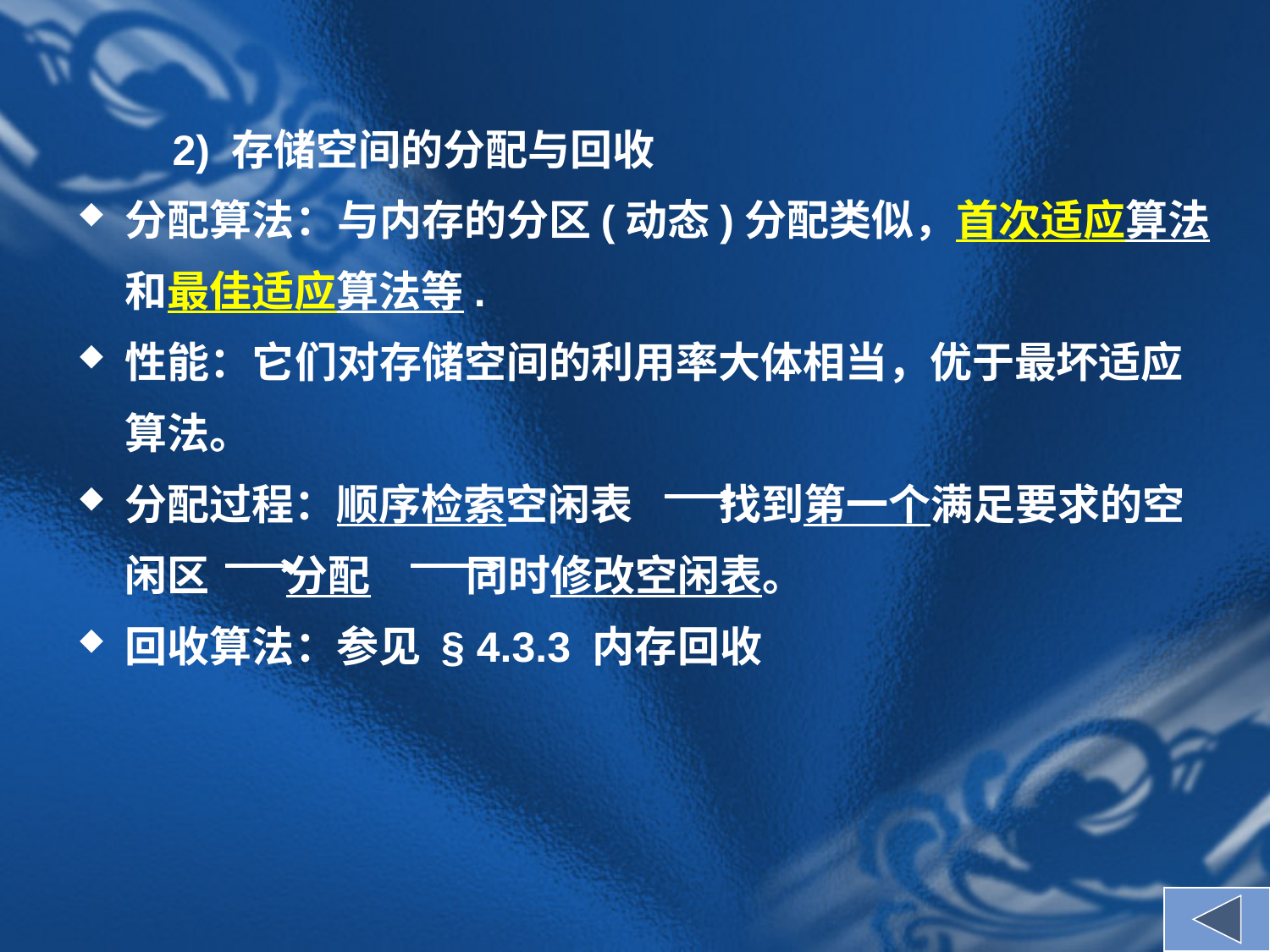

2) 存储空间的分配与回收
分配算法：与内存的分区(动态)分配类似，首次适应算法和最佳适应算法等.
性能：它们对存储空间的利用率大体相当，优于最坏适应算法。
分配过程：顺序检索空闲表         找到第一个满足要求的空闲区        分配          同时修改空闲表。
回收算法：参见 § 4.3.3 内存回收